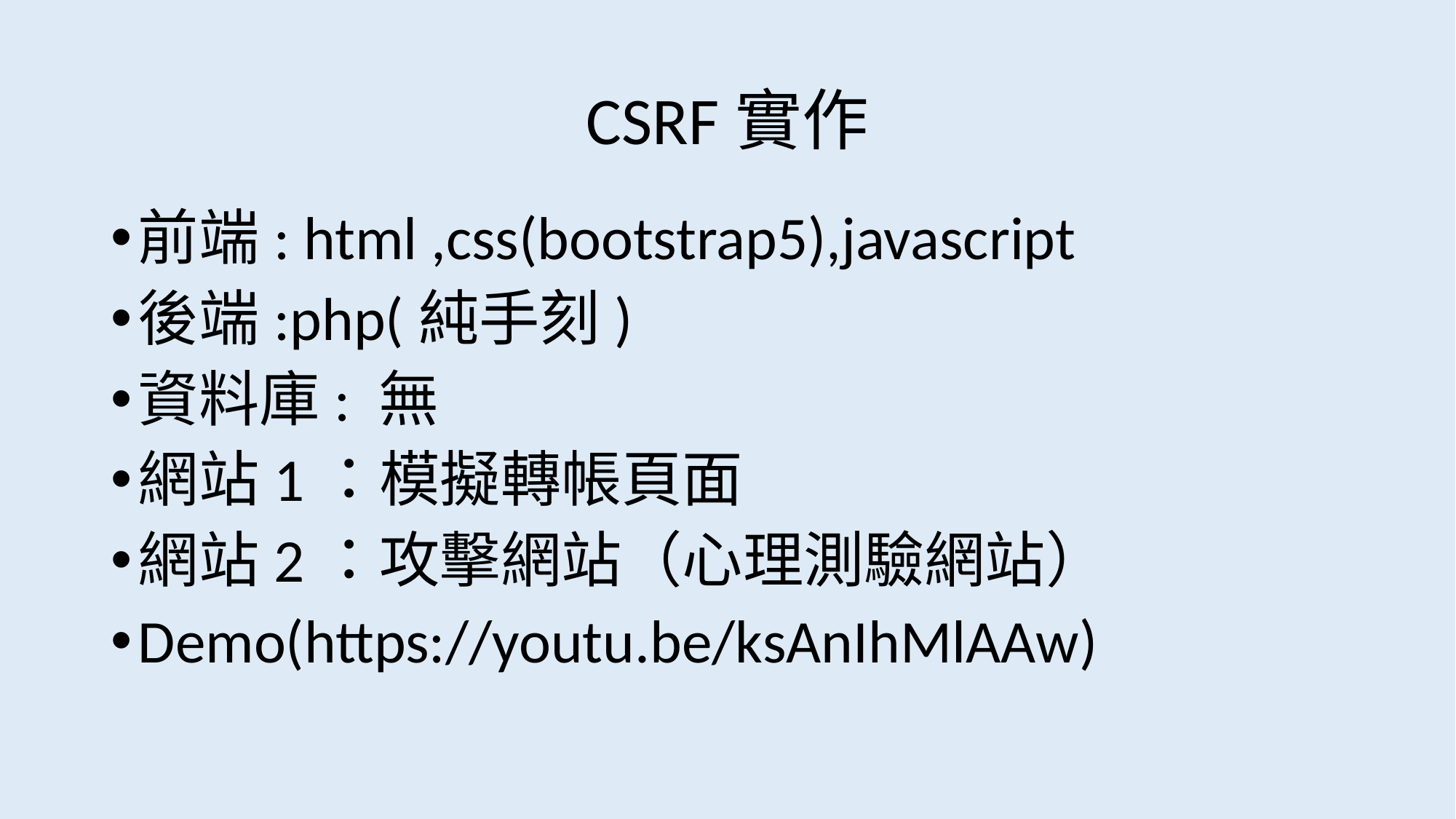

# CSRF實作
前端: html ,css(bootstrap5),javascript
後端:php(純手刻)
資料庫: 無
網站1：模擬轉帳頁面
網站2：攻擊網站（心理測驗網站）
Demo(https://youtu.be/ksAnIhMlAAw)